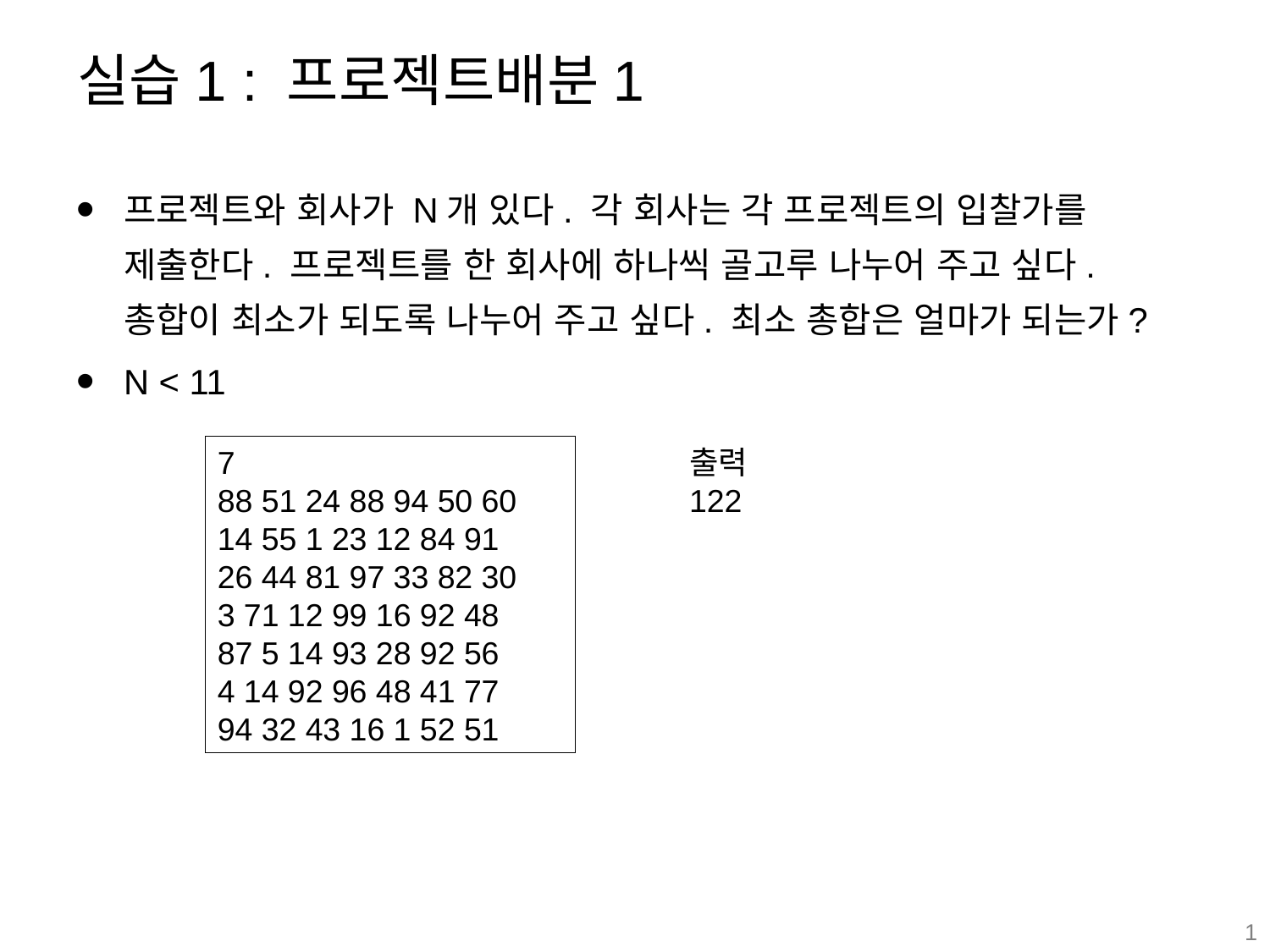

# 실습1 : 프로젝트배분1
프로젝트와 회사가 N개 있다. 각 회사는 각 프로젝트의 입찰가를 제출한다. 프로젝트를 한 회사에 하나씩 골고루 나누어 주고 싶다. 총합이 최소가 되도록 나누어 주고 싶다. 최소 총합은 얼마가 되는가?
N < 11
7
88 51 24 88 94 50 60
14 55 1 23 12 84 91
26 44 81 97 33 82 30
3 71 12 99 16 92 48
87 5 14 93 28 92 56
4 14 92 96 48 41 77
94 32 43 16 1 52 51
출력
122
1